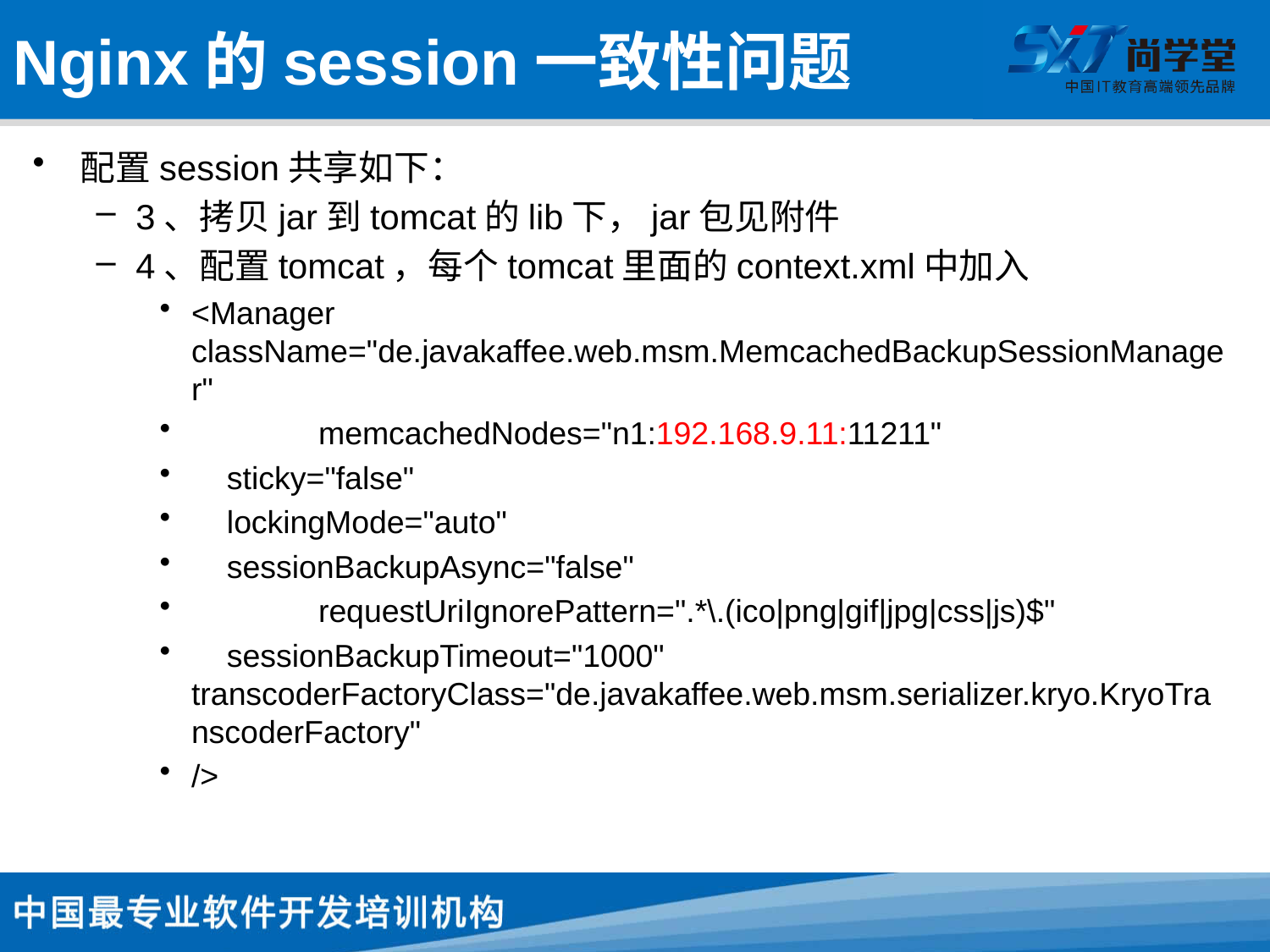

# Nginx的session一致性问题
配置session共享如下：
3、拷贝jar到tomcat的lib下，jar包见附件
4、配置tomcat，每个tomcat里面的context.xml中加入
<Manager className="de.javakaffee.web.msm.MemcachedBackupSessionManager"
	memcachedNodes="n1:192.168.9.11:11211"
    sticky="false"
    lockingMode="auto"
    sessionBackupAsync="false"
	requestUriIgnorePattern=".*\.(ico|png|gif|jpg|css|js)$"
    sessionBackupTimeout="1000" transcoderFactoryClass="de.javakaffee.web.msm.serializer.kryo.KryoTranscoderFactory"
/>